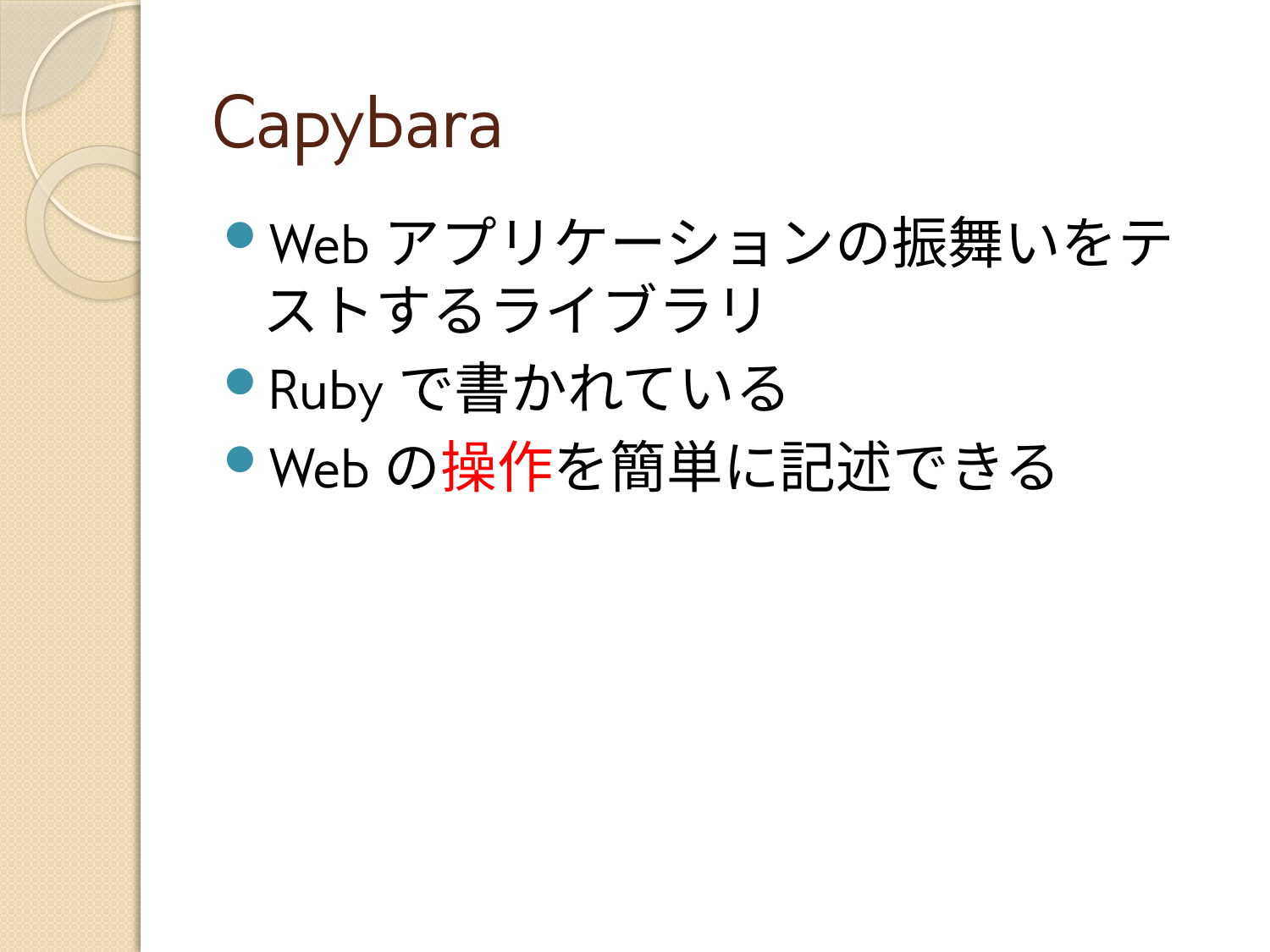

# Capybara
Webアプリケーションの振舞いをテストするライブラリ
Rubyで書かれている
Webの操作を簡単に記述できる